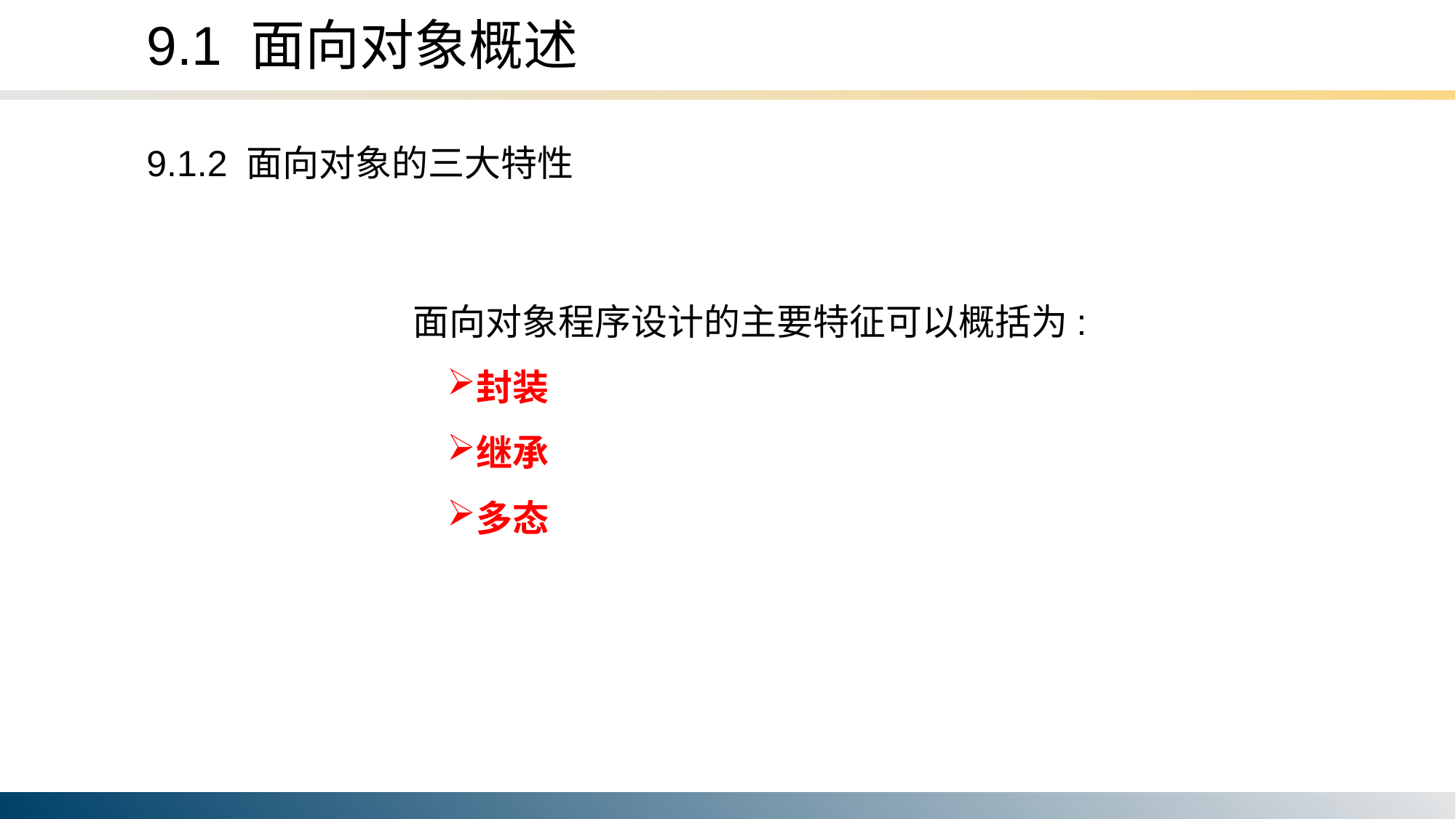

9.1 面向对象概述
9.1.2 面向对象的三大特性
面向对象程序设计的主要特征可以概括为:
封装
继承
多态